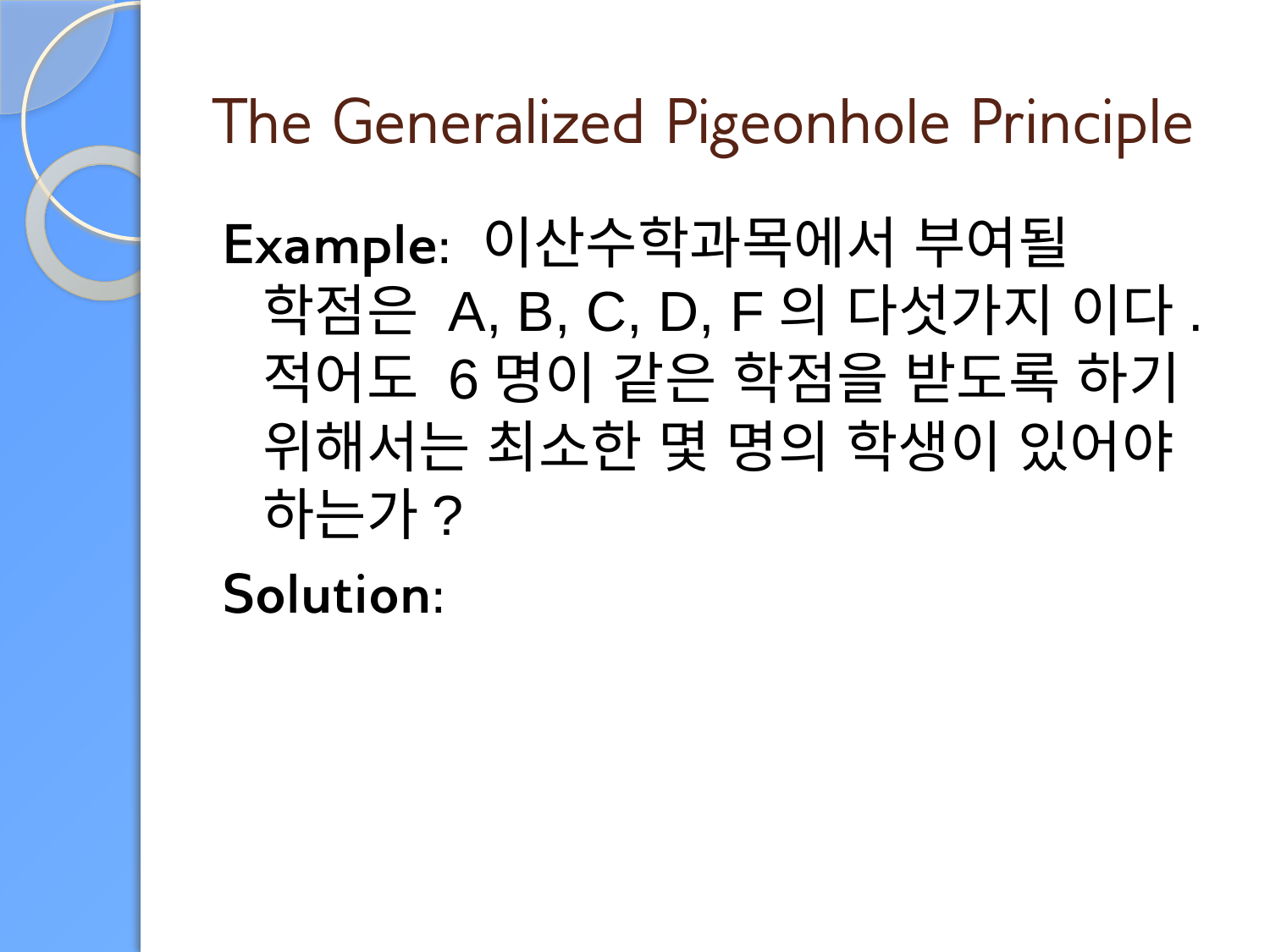

# The Generalized Pigeonhole Principle
Example: 이산수학과목에서 부여될 학점은 A, B, C, D, F의 다섯가지 이다. 적어도 6명이 같은 학점을 받도록 하기 위해서는 최소한 몇 명의 학생이 있어야 하는가?
Solution: